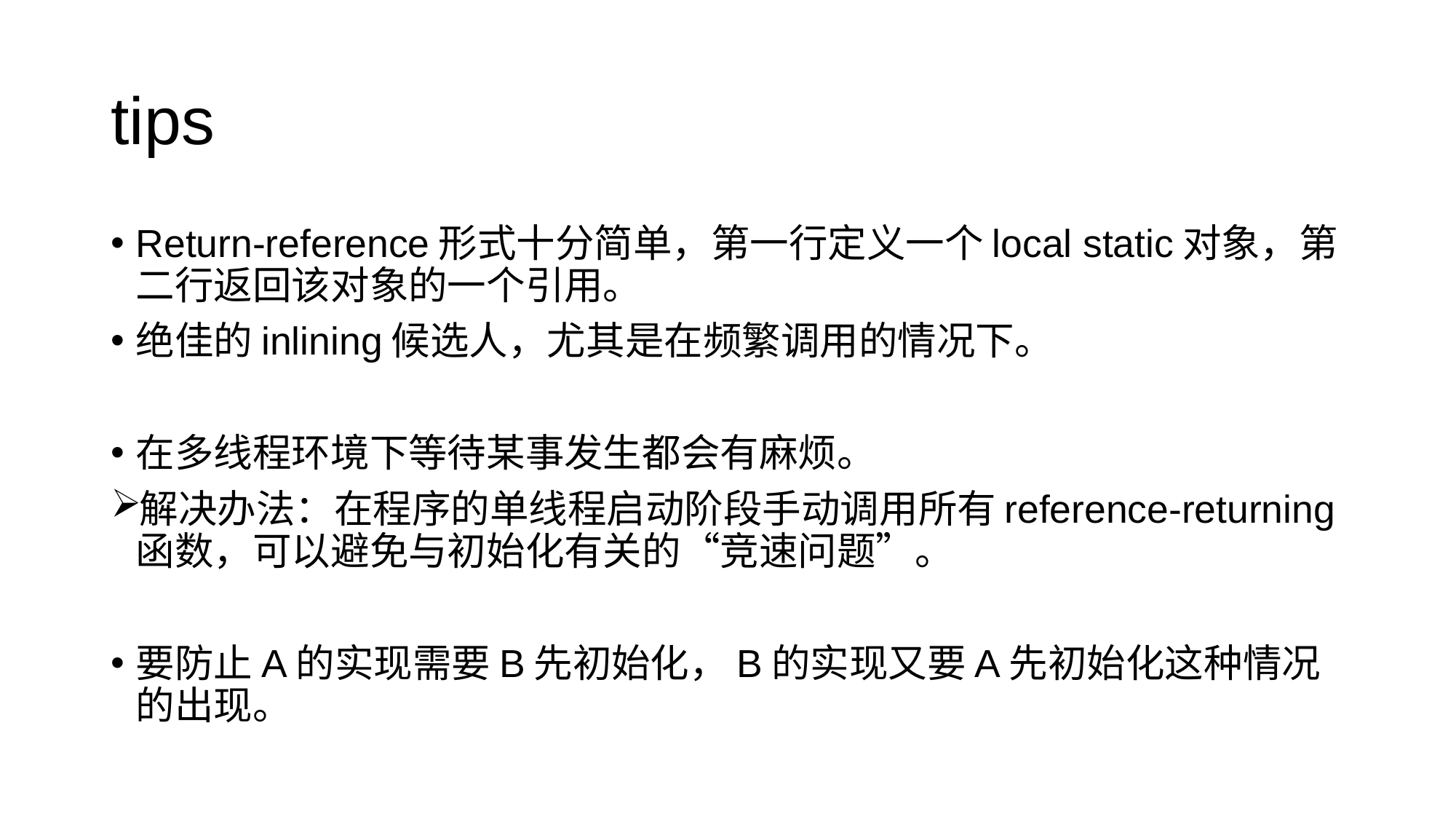

# tips
Return-reference形式十分简单，第一行定义一个local static对象，第二行返回该对象的一个引用。
绝佳的inlining候选人，尤其是在频繁调用的情况下。

在多线程环境下等待某事发生都会有麻烦。
解决办法：在程序的单线程启动阶段手动调用所有reference-returning函数，可以避免与初始化有关的“竞速问题”。

要防止A的实现需要B先初始化，B的实现又要A先初始化这种情况的出现。